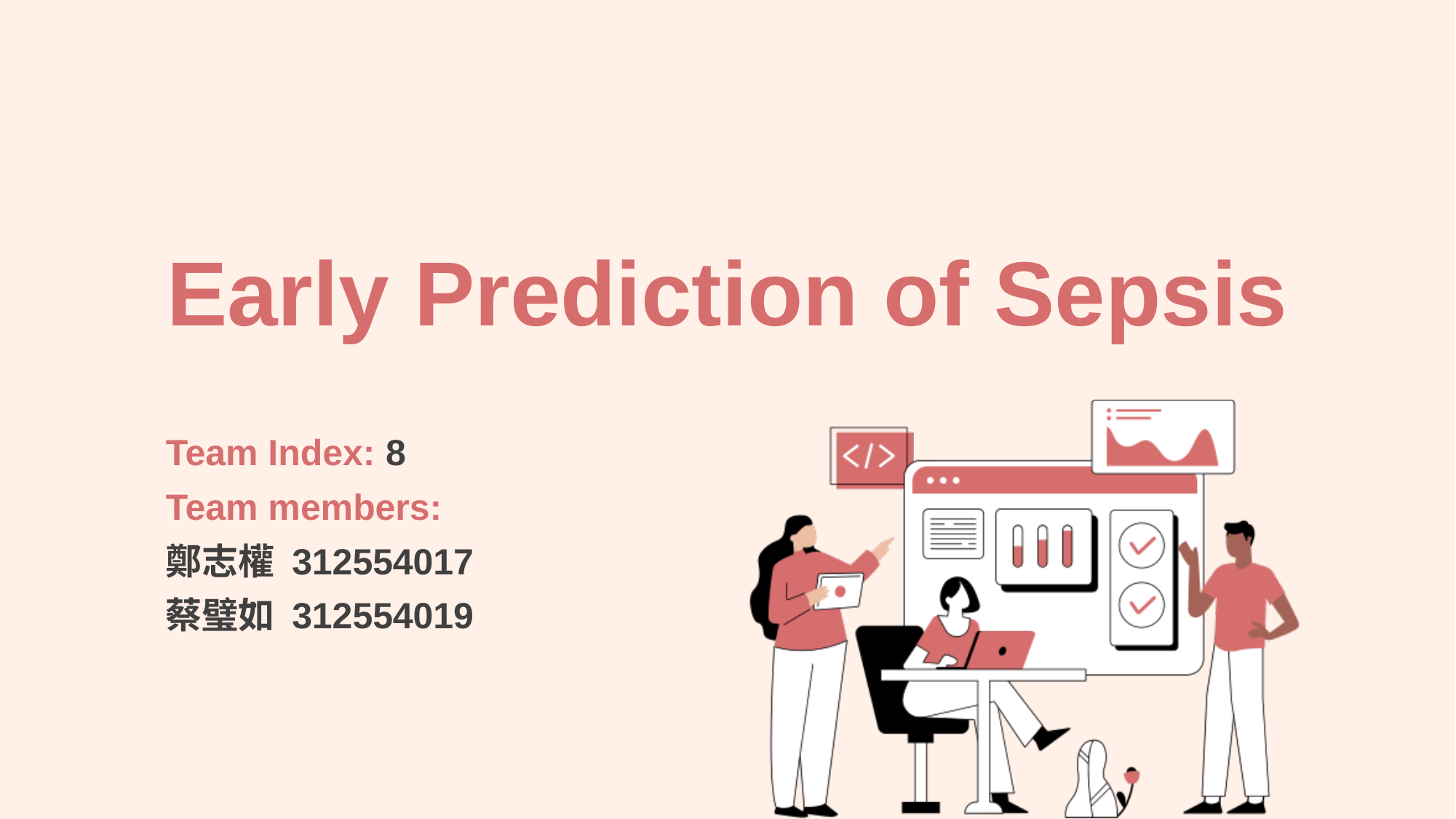

Early Prediction of Sepsis

Team Index: 8
Team members:
鄭志權 312554017
蔡璧如 312554019